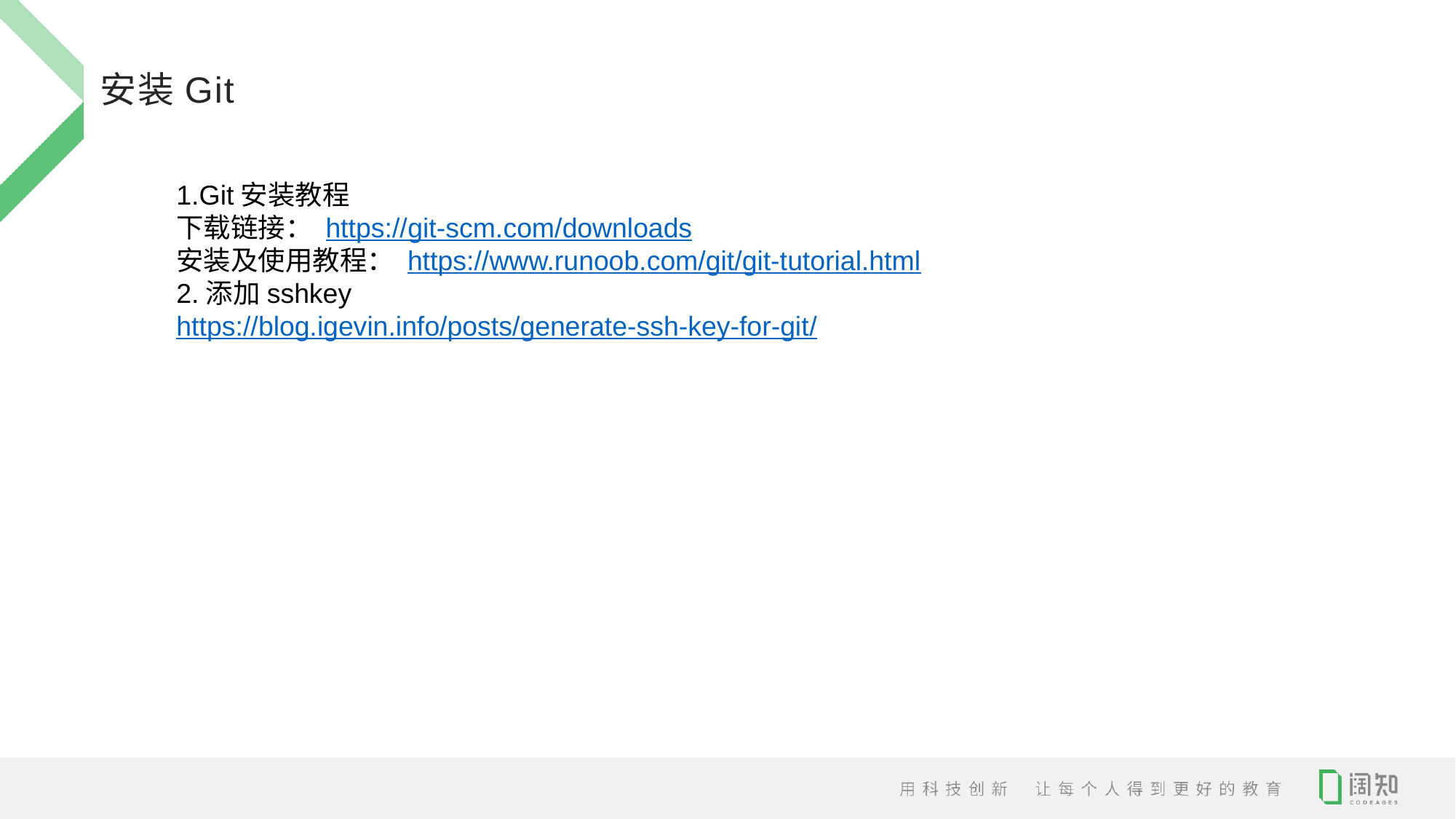

安装Git

1.Git安装教程
下载链接： https://git-scm.com/downloads
安装及使用教程： https://www.runoob.com/git/git-tutorial.html
2.添加sshkey
https://blog.igevin.info/posts/generate-ssh-key-for-git/